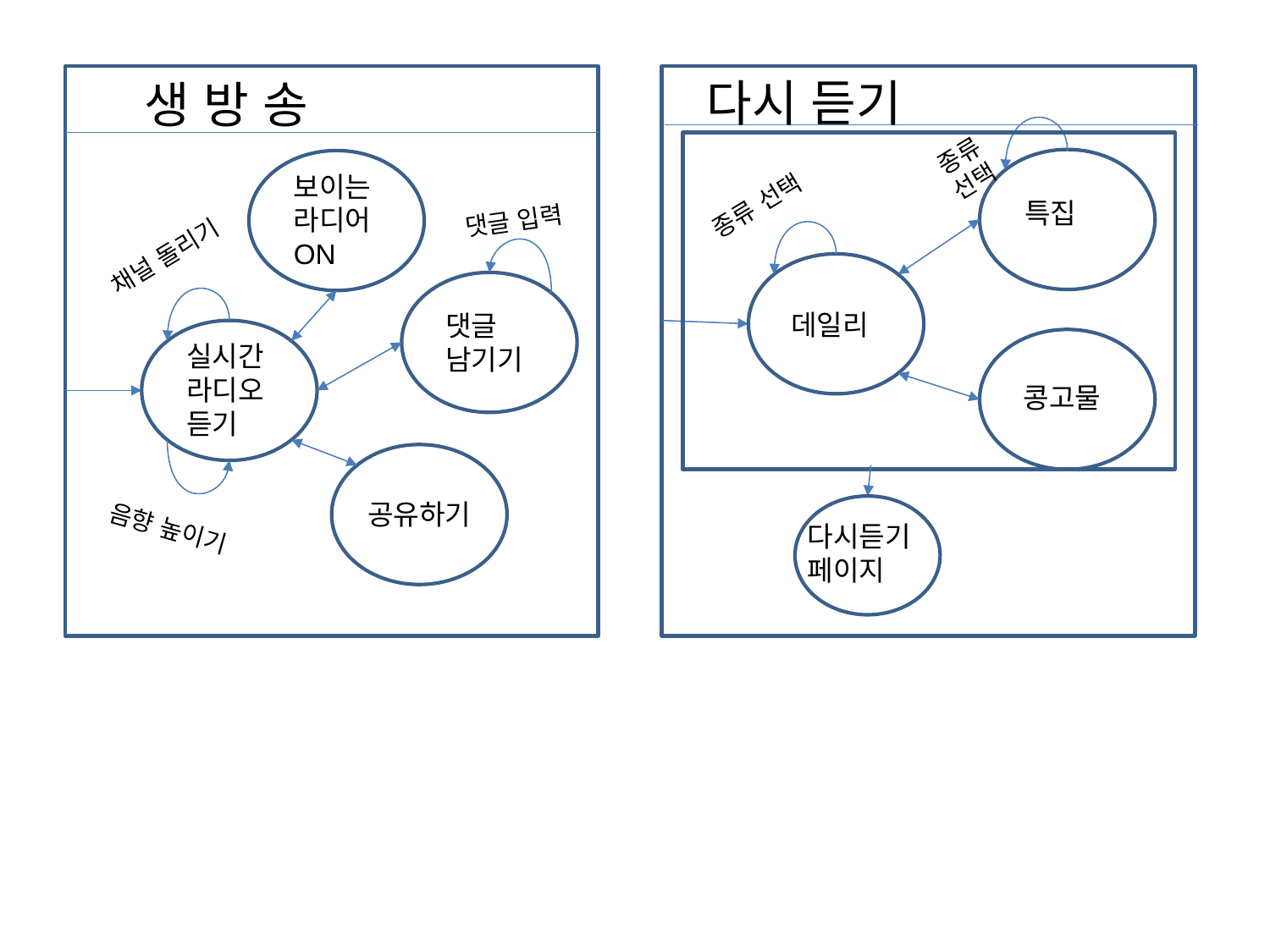

다시 듣기
생 방 송
종류
선택

보이는
라디어
ON
종류 선택
특집
댓글 입력
채널 돌리기

데일리
댓글
남기기

실시간
라디오
듣기
콩고물

공유하기

음향 높이기
다시듣기 페이지